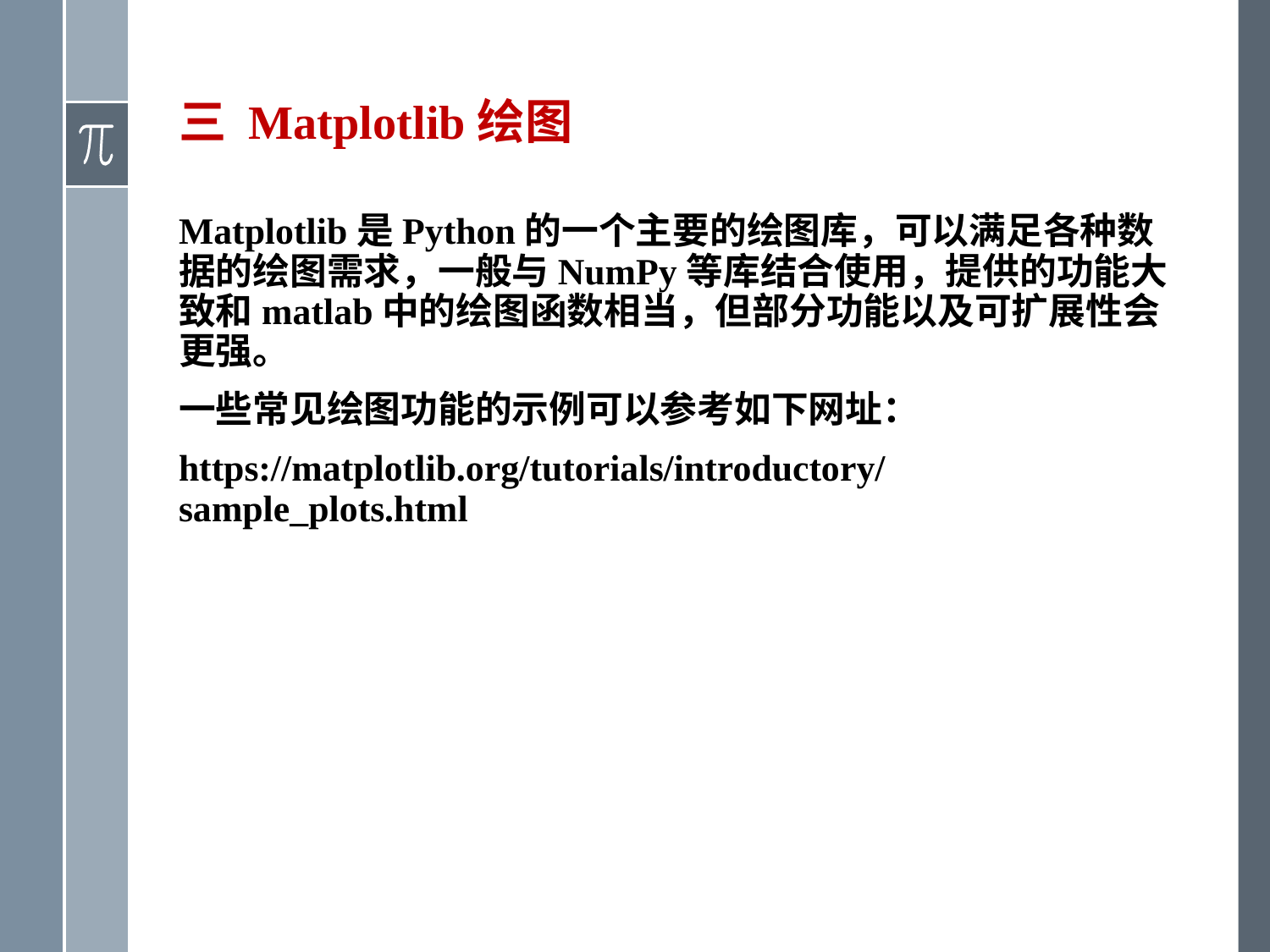

# 三 Matplotlib绘图
Matplotlib是Python的一个主要的绘图库，可以满足各种数据的绘图需求，一般与NumPy等库结合使用，提供的功能大致和matlab中的绘图函数相当，但部分功能以及可扩展性会更强。
一些常见绘图功能的示例可以参考如下网址：
https://matplotlib.org/tutorials/introductory/sample_plots.html